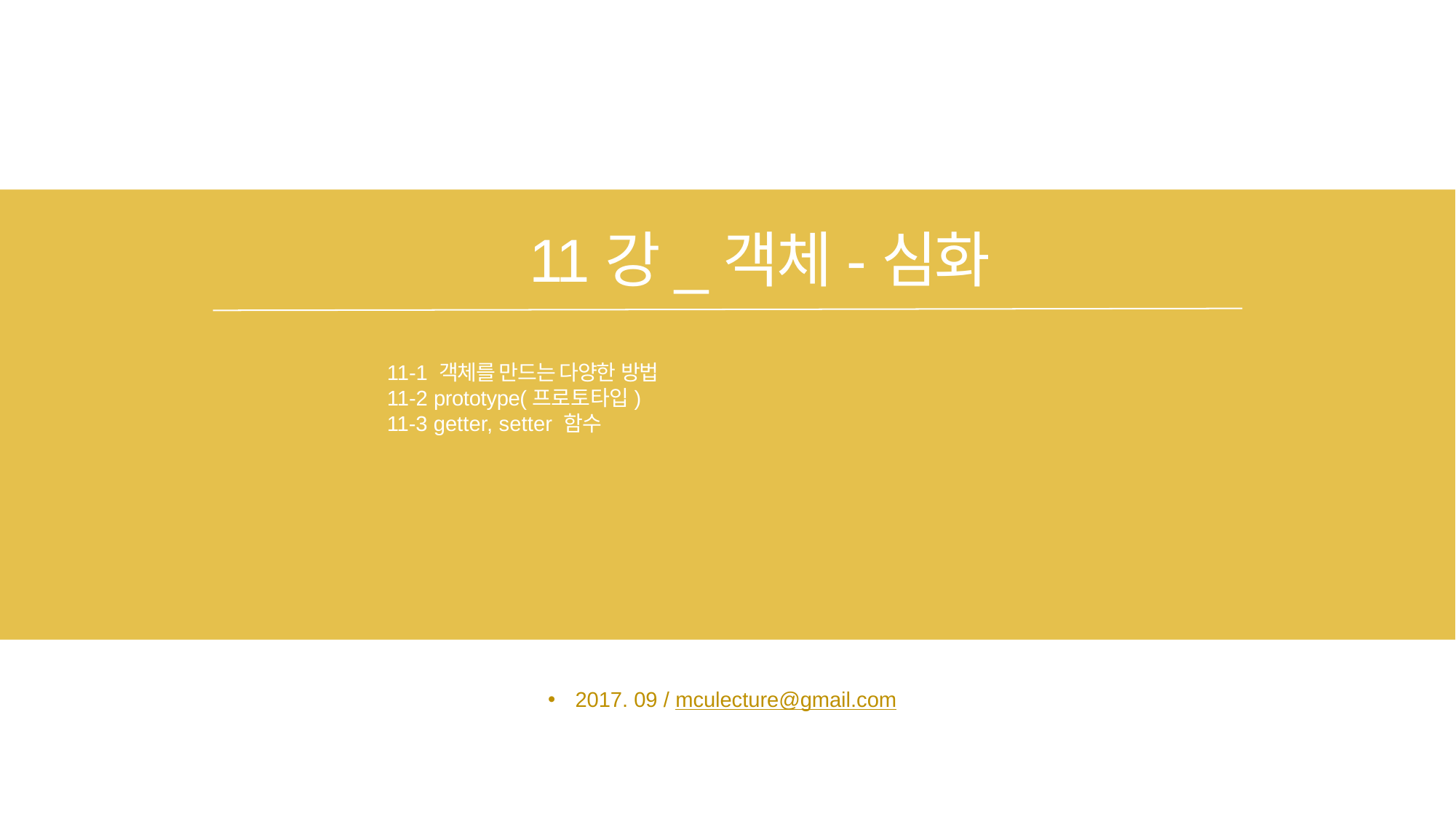

# 11강_객체-심화

11-1 객체를 만드는 다양한 방법  11-2 prototype(프로토타입)  11-3 getter, setter 함수
2017. 09 / mculecture@gmail.com